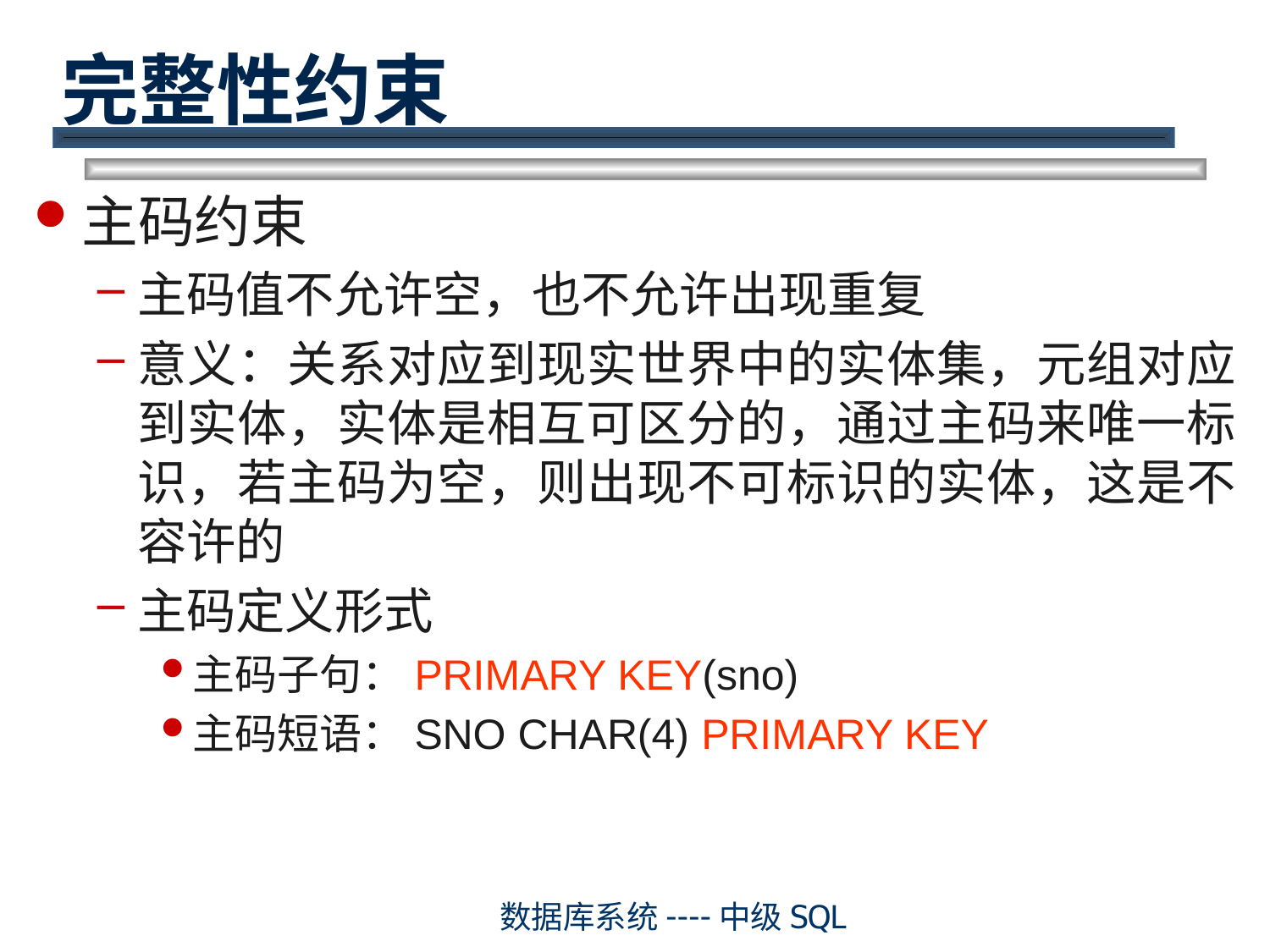

# 完整性约束
主码约束
主码值不允许空，也不允许出现重复
意义：关系对应到现实世界中的实体集，元组对应到实体，实体是相互可区分的，通过主码来唯一标识，若主码为空，则出现不可标识的实体，这是不容许的
主码定义形式
主码子句：PRIMARY KEY(sno)
主码短语：SNO CHAR(4) PRIMARY KEY
数据库系统----中级SQL